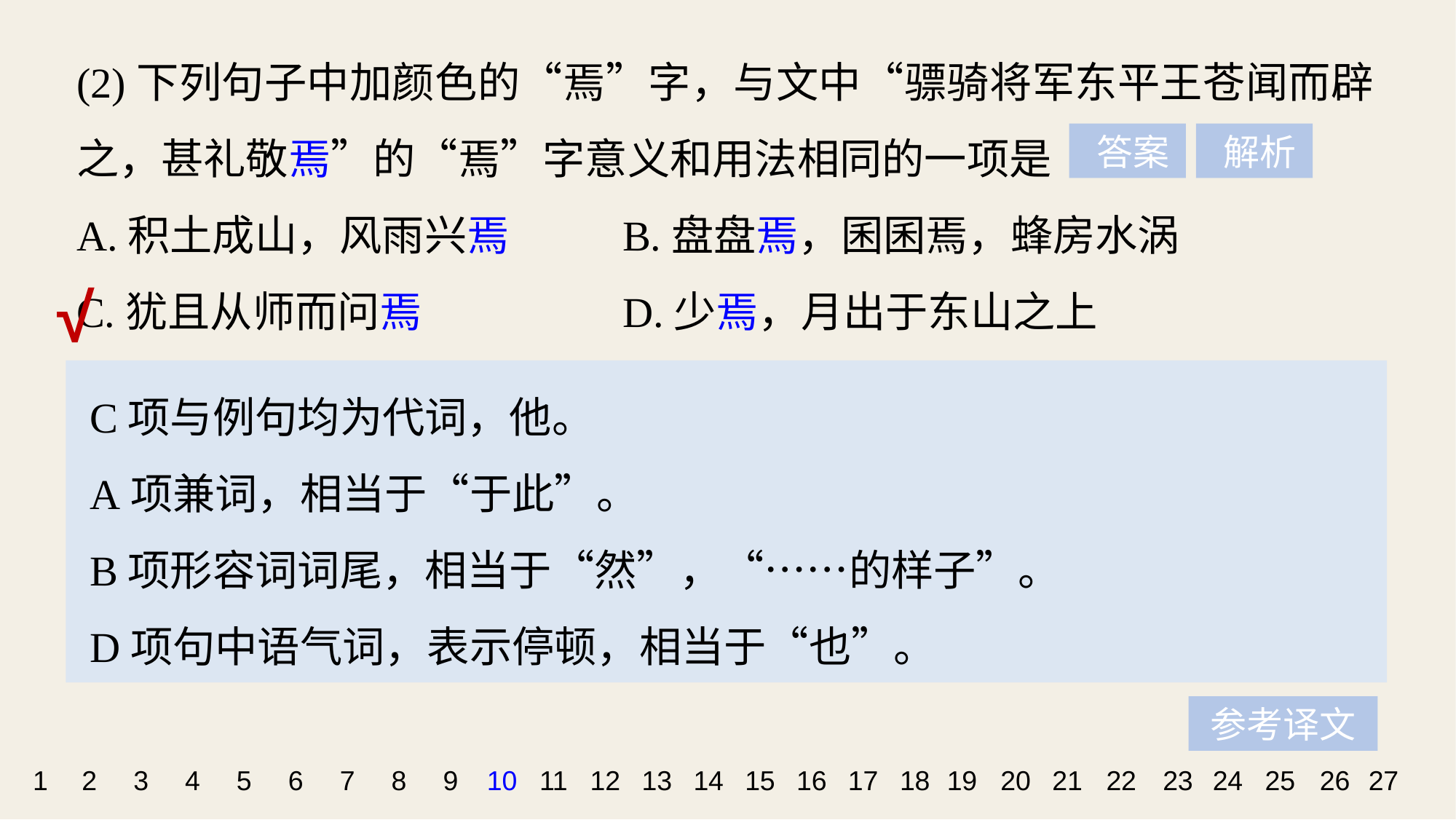

(2)下列句子中加颜色的“焉”字，与文中“骠骑将军东平王苍闻而辟之，甚礼敬焉”的“焉”字意义和用法相同的一项是
A.积土成山，风雨兴焉		B.盘盘焉，囷囷焉，蜂房水涡
C.犹且从师而问焉		D.少焉，月出于东山之上
 答案
 解析
√
C项与例句均为代词，他。
A项兼词，相当于“于此”。
B项形容词词尾，相当于“然”，“……的样子”。
D项句中语气词，表示停顿，相当于“也”。

参考译文
1
2
3
4
5
6
7
8
9
10
11
12
13
14
15
16
17
18
19
20
21
22
23
24
25
26
27